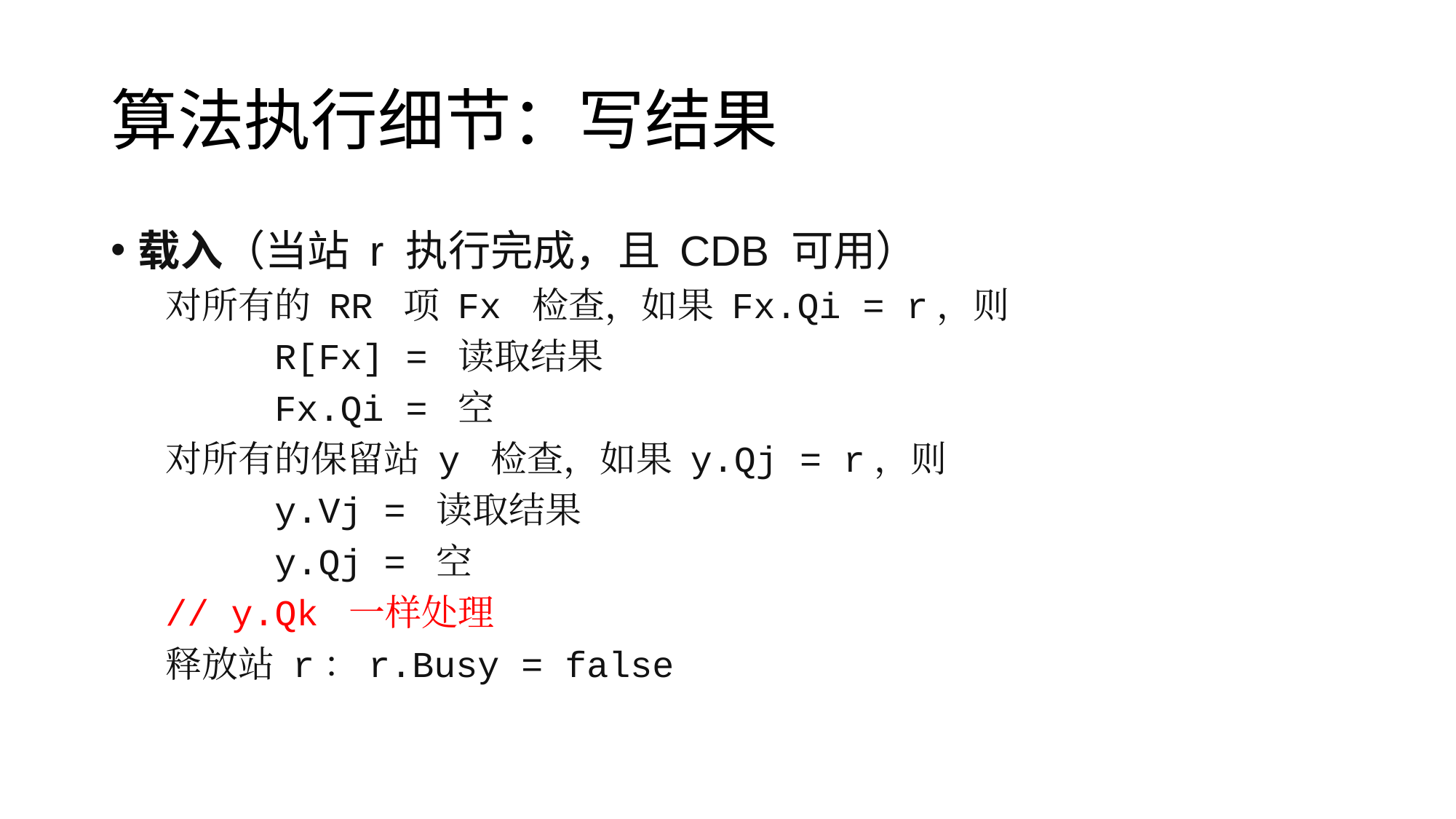

# 算法执行细节：写结果
载入（当站 r 执行完成，且 CDB 可用）
对所有的 RR 项 Fx 检查，如果 Fx.Qi = r，则
	R[Fx] = 读取结果
	Fx.Qi = 空
对所有的保留站 y 检查，如果 y.Qj = r，则
	y.Vj = 读取结果
	y.Qj = 空
// y.Qk 一样处理
释放站 r：r.Busy = false